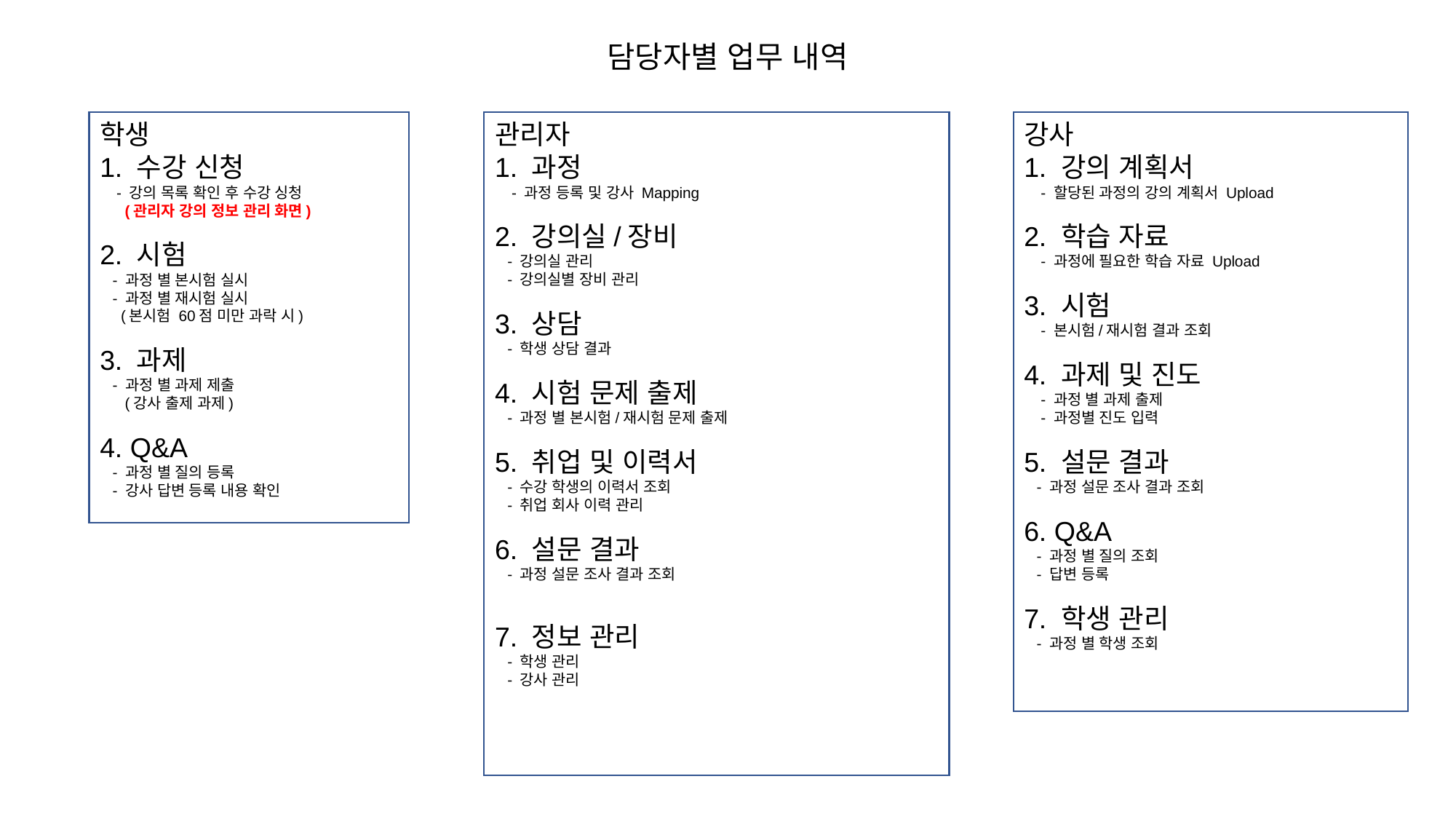

담당자별 업무 내역
학생
1. 수강 신청
    - 강의 목록 확인 후 수강 싱청
      (관리자 강의 정보 관리 화면)

2. 시험
   - 과정 별 본시험 실시
   - 과정 별 재시험 실시
     (본시험 60점 미만 과락 시)

3. 과제
   - 과정 별 과제 제출
      (강사 출제 과제)

4. Q&A
   - 과정 별 질의 등록
   - 강사 답변 등록 내용 확인
관리자
1. 과정
    - 과정 등록 및 강사 Mapping

2. 강의실/장비
   - 강의실 관리
   - 강의실별 장비 관리

3. 상담
   - 학생 상담 결과

4. 시험 문제 출제
   - 과정 별 본시험/재시험 문제 출제

5. 취업 및 이력서
   - 수강 학생의 이력서 조회
   - 취업 회사 이력 관리

6. 설문 결과
   - 과정 설문 조사 결과 조회

7. 정보 관리
   - 학생 관리
   - 강사 관리

강사
1. 강의 계획서
    - 할당된 과정의 강의 계획서 Upload

2. 학습 자료
    - 과정에 필요한 학습 자료 Upload

3. 시험
    - 본시험/재시험 결과 조회

4. 과제 및 진도
    - 과정 별 과제 출제
    - 과정별 진도 입력

5. 설문 결과
   - 과정 설문 조사 결과 조회

6. Q&A
   - 과정 별 질의 조회
   - 답변 등록

7. 학생 관리
   - 과정 별 학생 조회